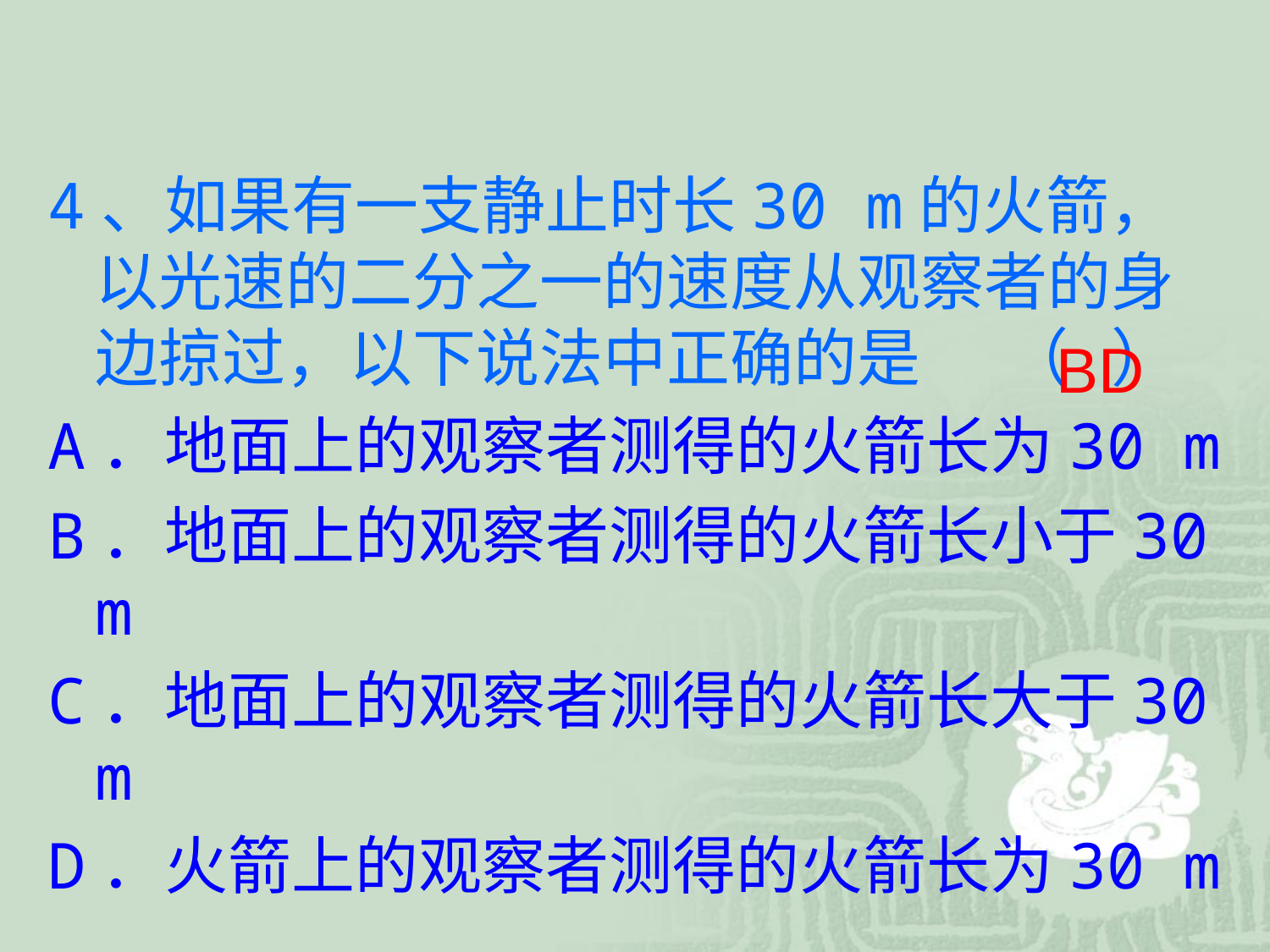

4、如果有一支静止时长30 m的火箭，以光速的二分之一的速度从观察者的身边掠过，以下说法中正确的是      （   ）
A．地面上的观察者测得的火箭长为30 m
B．地面上的观察者测得的火箭长小于30 m
C．地面上的观察者测得的火箭长大于30 m
D．火箭上的观察者测得的火箭长为30 m
BD